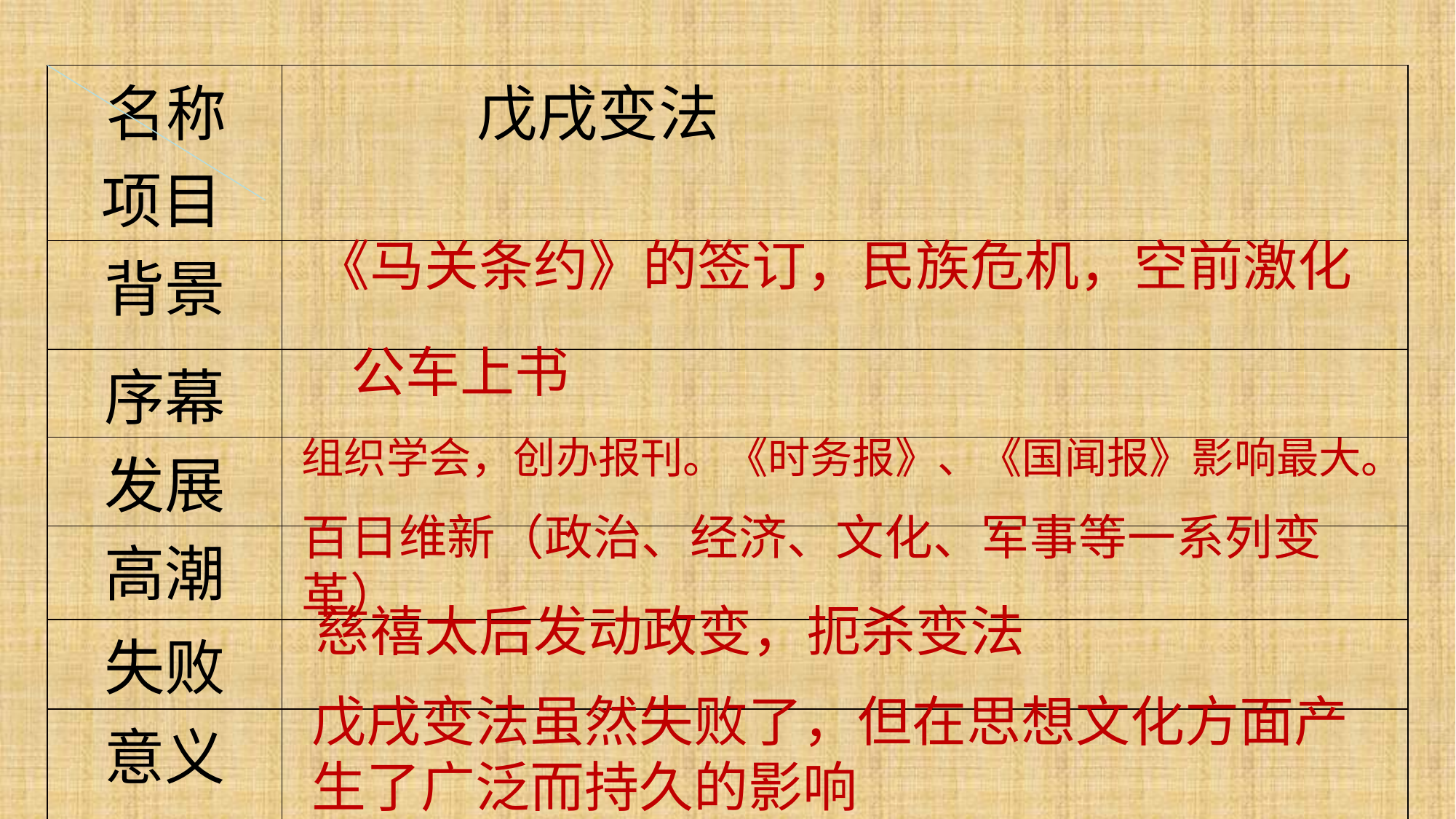

| 名称 项目 | 戊戌变法 |
| --- | --- |
| 背景 |  |
| 序幕 |  |
| 发展 |  |
| 高潮 |  |
| 失败 |  |
| 意义 |  |
《马关条约》的签订，民族危机，空前激化
公车上书
组织学会，创办报刊。《时务报》、《国闻报》影响最大。
百日维新（政治、经济、文化、军事等一系列变革）
慈禧太后发动政变，扼杀变法
戊戌变法虽然失败了，但在思想文化方面产生了广泛而持久的影响